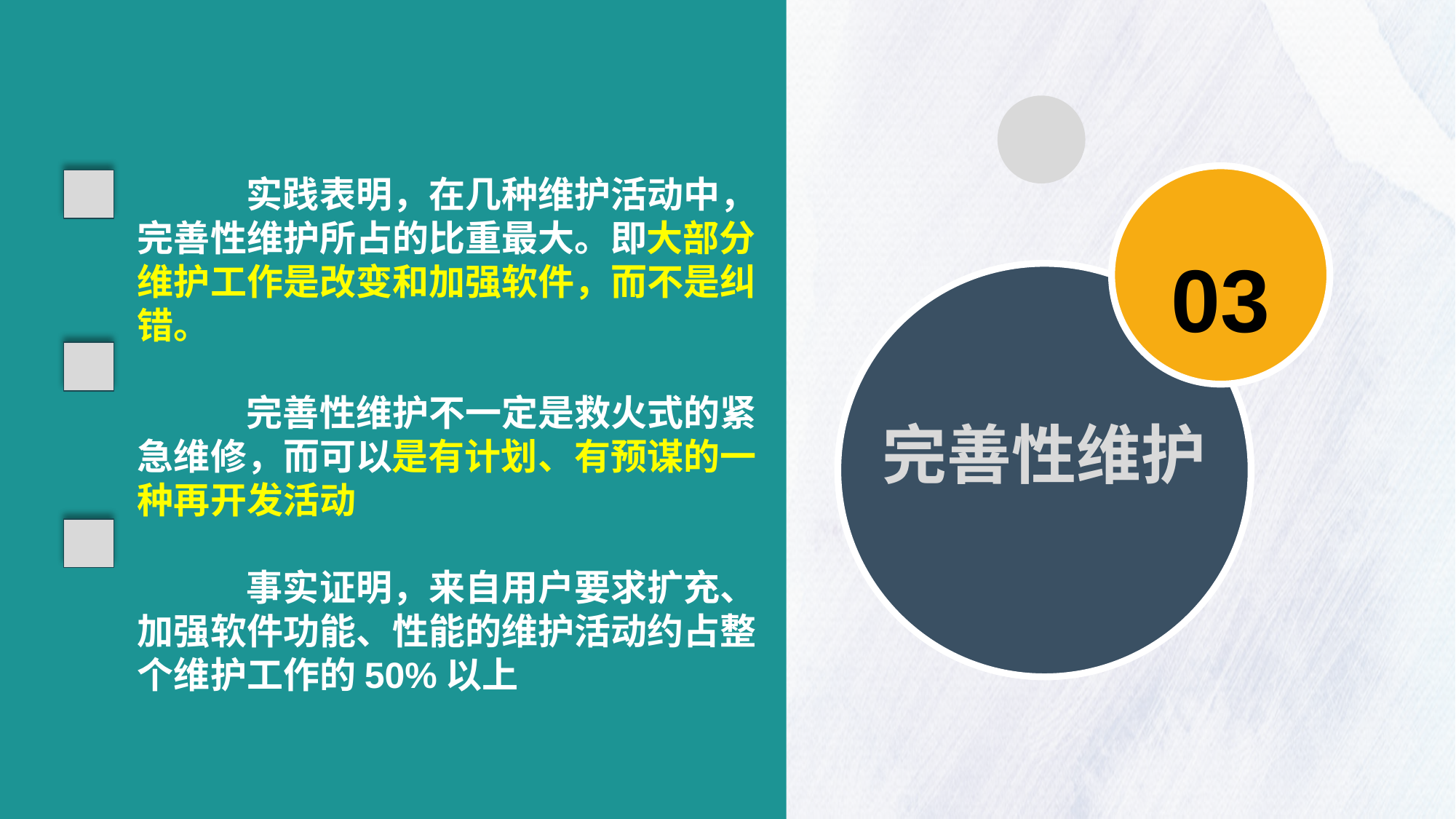

实践表明，在几种维护活动中，完善性维护所占的比重最大。即大部分维护工作是改变和加强软件，而不是纠错。

	完善性维护不一定是救火式的紧急维修，而可以是有计划、有预谋的一种再开发活动

	事实证明，来自用户要求扩充、加强软件功能、性能的维护活动约占整个维护工作的50%以上

03

完善性维护